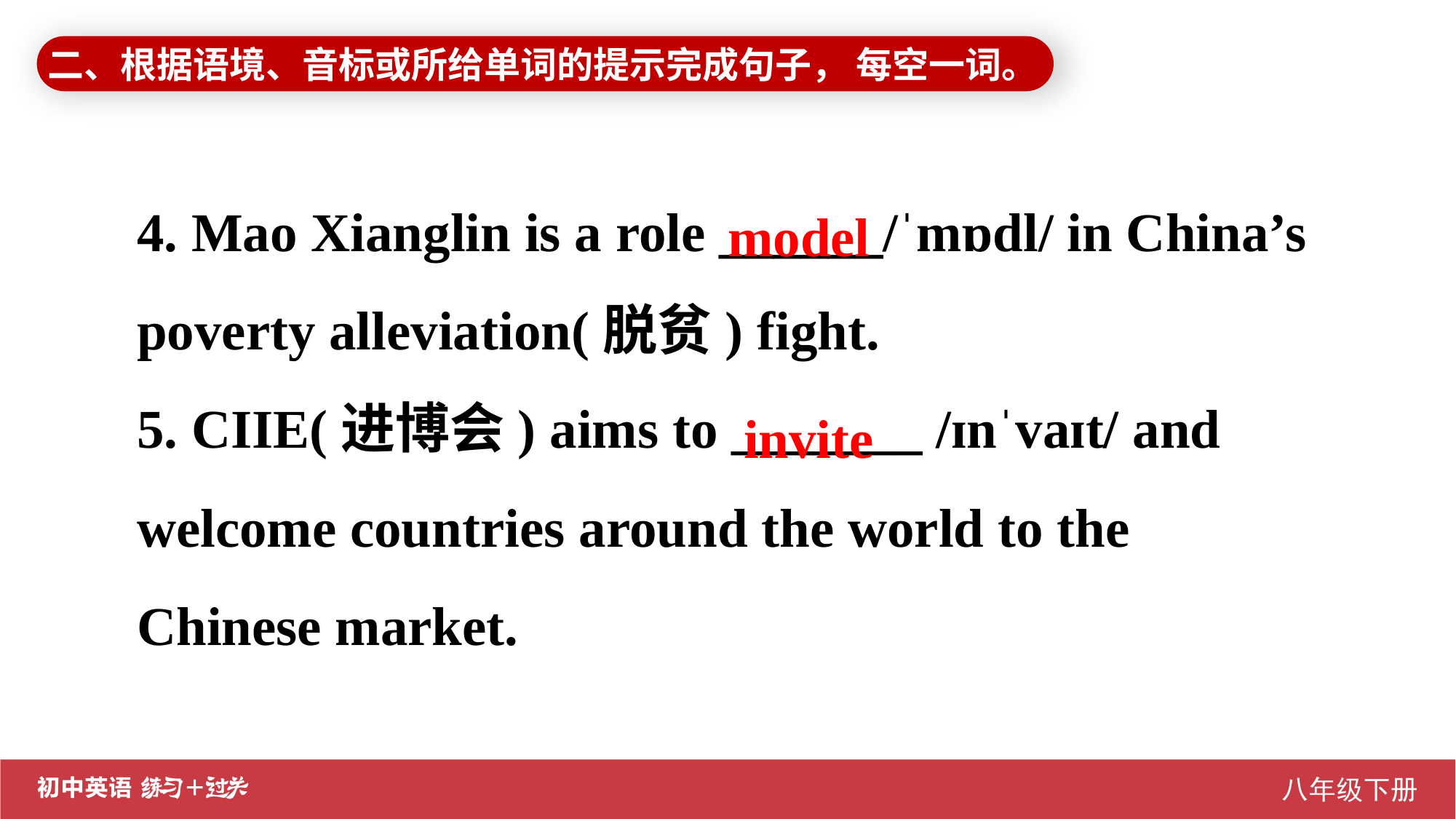

二、根据语境、音标或所给单词的提示完成句子， 每空一词。
4. Mao Xianglin is a role ______/ˈmɒdl/ in China’s poverty alleviation(脱贫) fight.
5. CIIE(进博会) aims to _______ /ɪnˈvaɪt/ and welcome countries around the world to the Chinese market.
model
invite